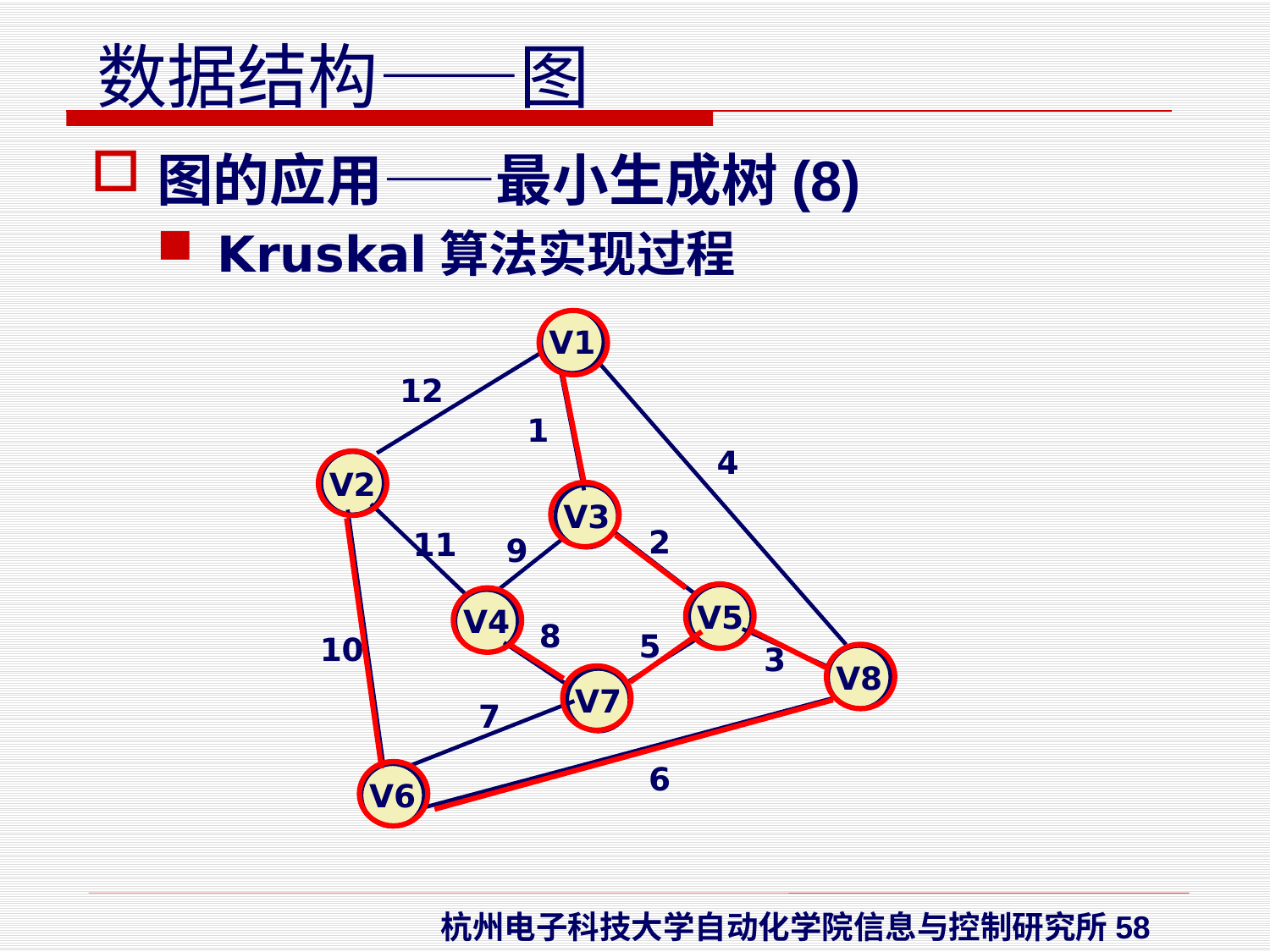

图的应用——最小生成树(8)
Kruskal算法实现过程

V1

12

1
4
V2
V3

2
11
9

V5
V4
8
5
10

3

V8
V7
7

6
V6